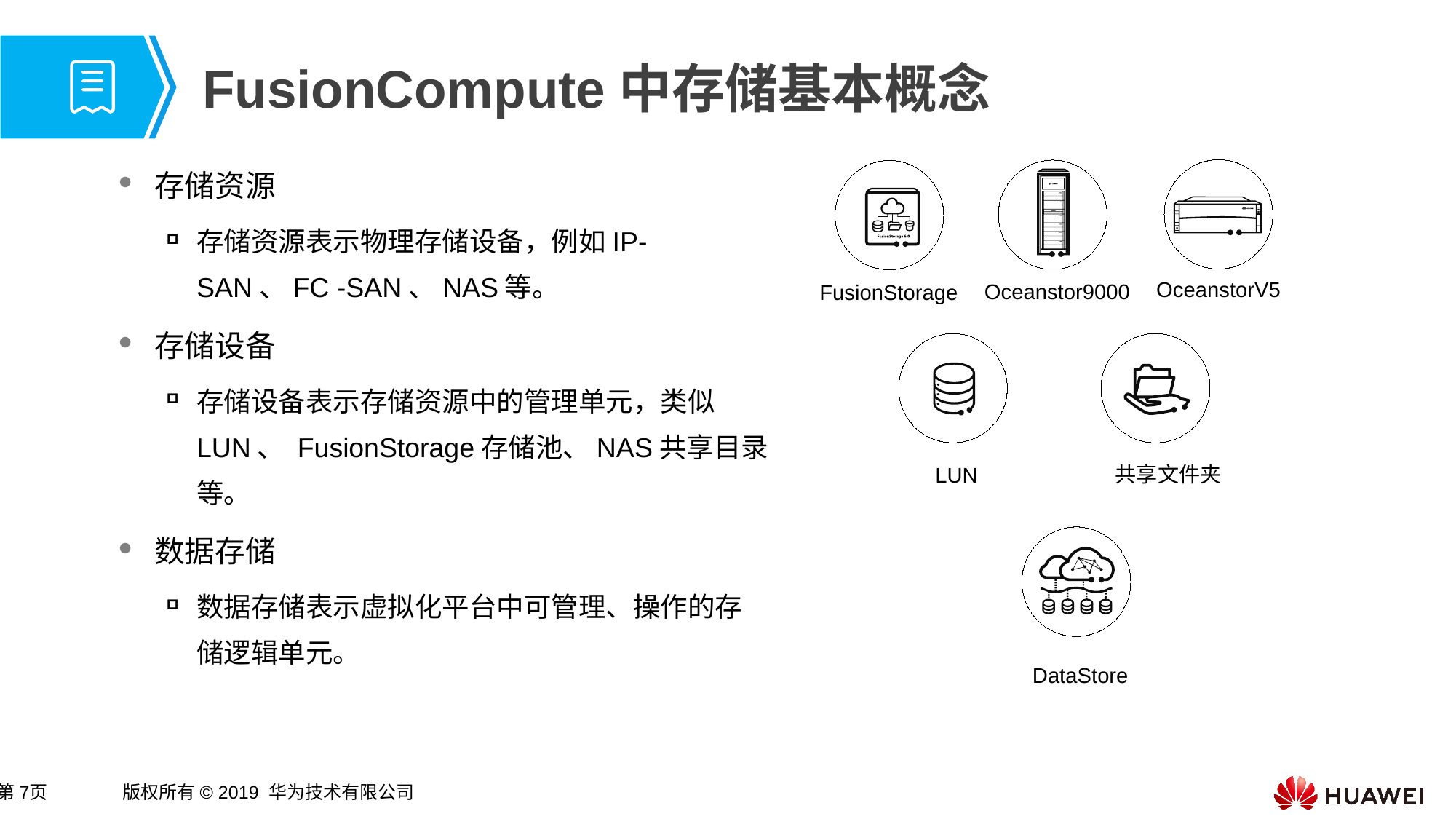

# FusionCompute中存储基本概念
存储资源
存储资源表示物理存储设备，例如IP-SAN、FC -SAN、NAS等。
存储设备
存储设备表示存储资源中的管理单元，类似LUN、 FusionStorage存储池、NAS共享目录等。
数据存储
数据存储表示虚拟化平台中可管理、操作的存储逻辑单元。

OceanstorV5
Oceanstor9000
FusionStorage

共享文件夹
LUN

DataStore